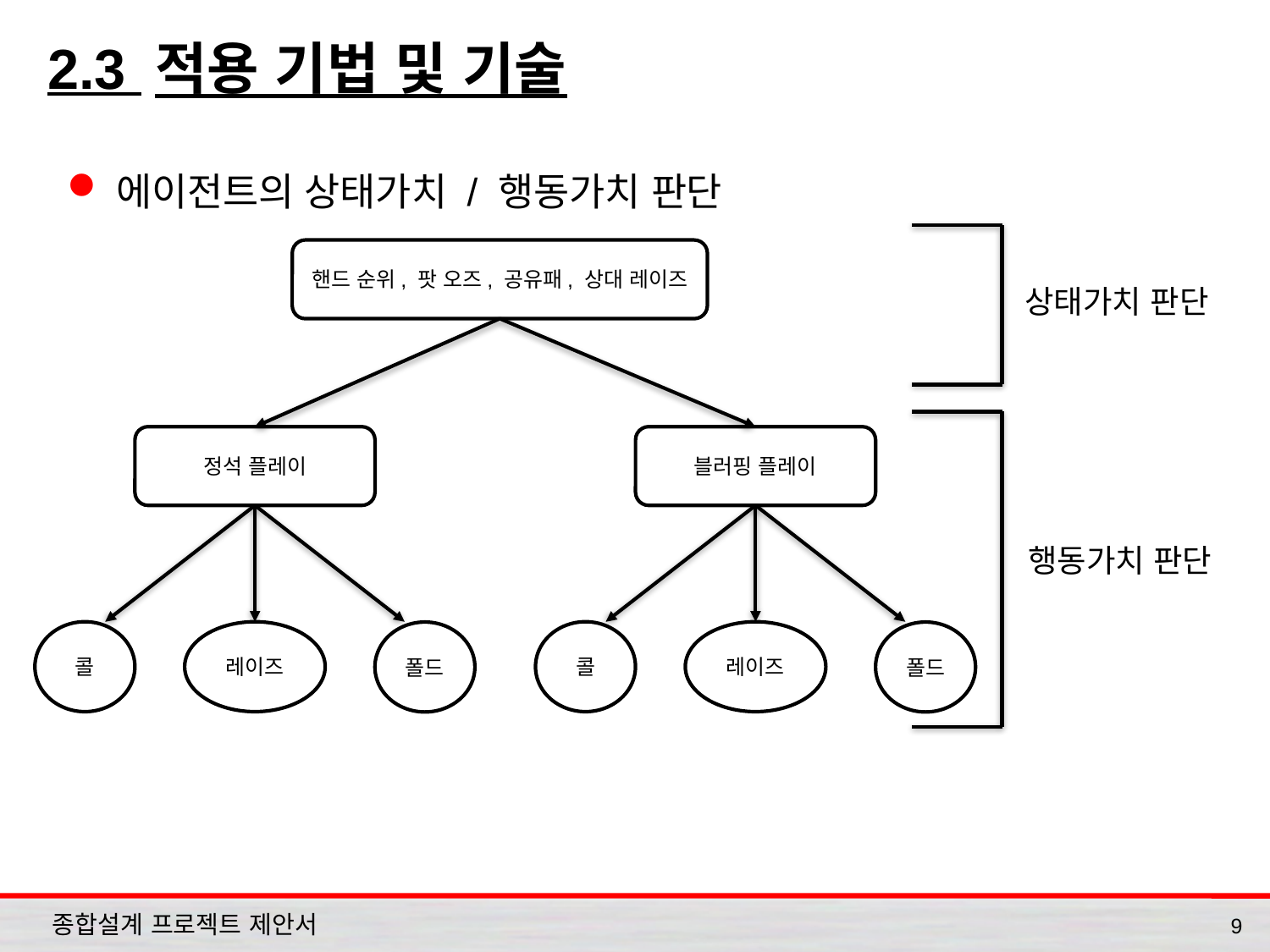

# 2.3 적용 기법 및 기술
에이전트의 상태가치 / 행동가치 판단

상태가치 판단
행동가치 판단
핸드 순위, 팟 오즈, 공유패, 상대 레이즈
정석 플레이
콜
레이즈
폴드
블러핑 플레이
콜
레이즈
폴드